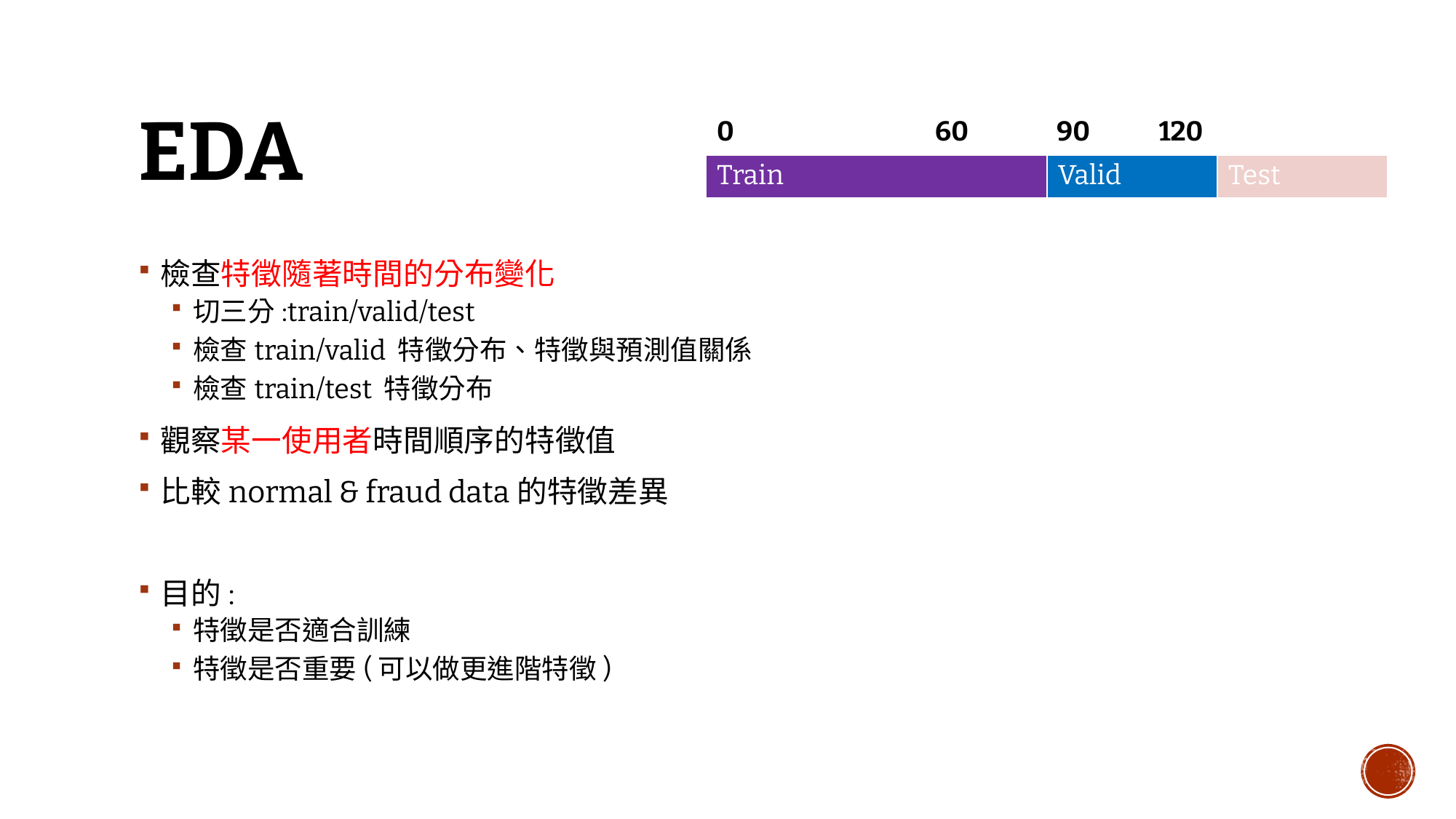

# EDA
| 0 60 90 120 |  |  |
| --- | --- | --- |
| Train | Valid | Test |
檢查特徵隨著時間的分布變化
切三分:train/valid/test
檢查train/valid 特徵分布、特徵與預測值關係
檢查train/test 特徵分布
觀察某一使用者時間順序的特徵值
比較normal & fraud data的特徵差異

目的:
特徵是否適合訓練
特徵是否重要(可以做更進階特徵)